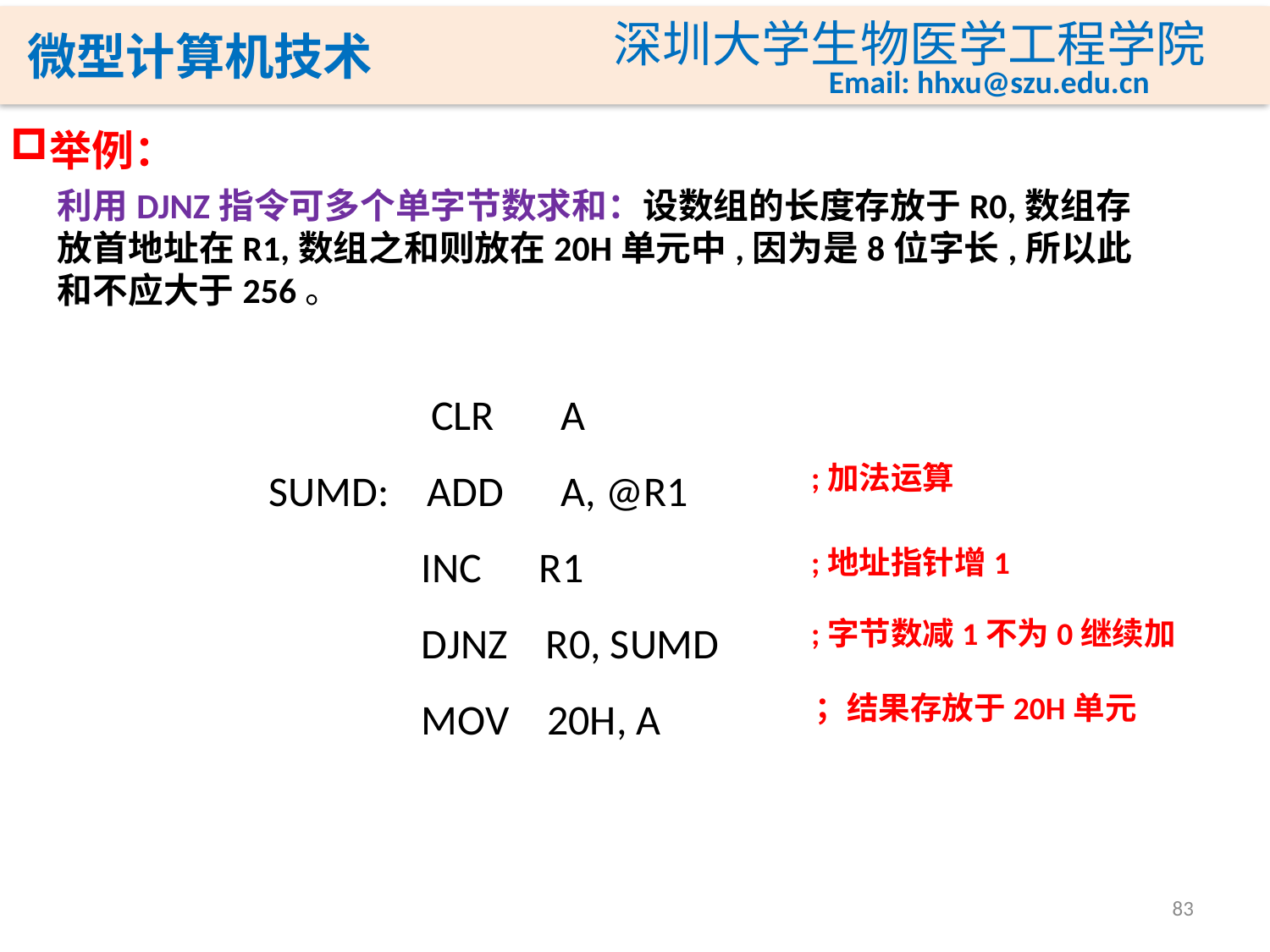

举例：
利用DJNZ指令可多个单字节数求和：设数组的长度存放于R0,数组存放首地址在R1,数组之和则放在20H单元中,因为是8位字长,所以此和不应大于256。
                 CLR       A
SUMD:    ADD      A, @R1
                INC      R1
                DJNZ    R0, SUMD
                MOV    20H, A
;加法运算
;地址指针增1
;字节数减1不为0继续加
；结果存放于20H单元
83